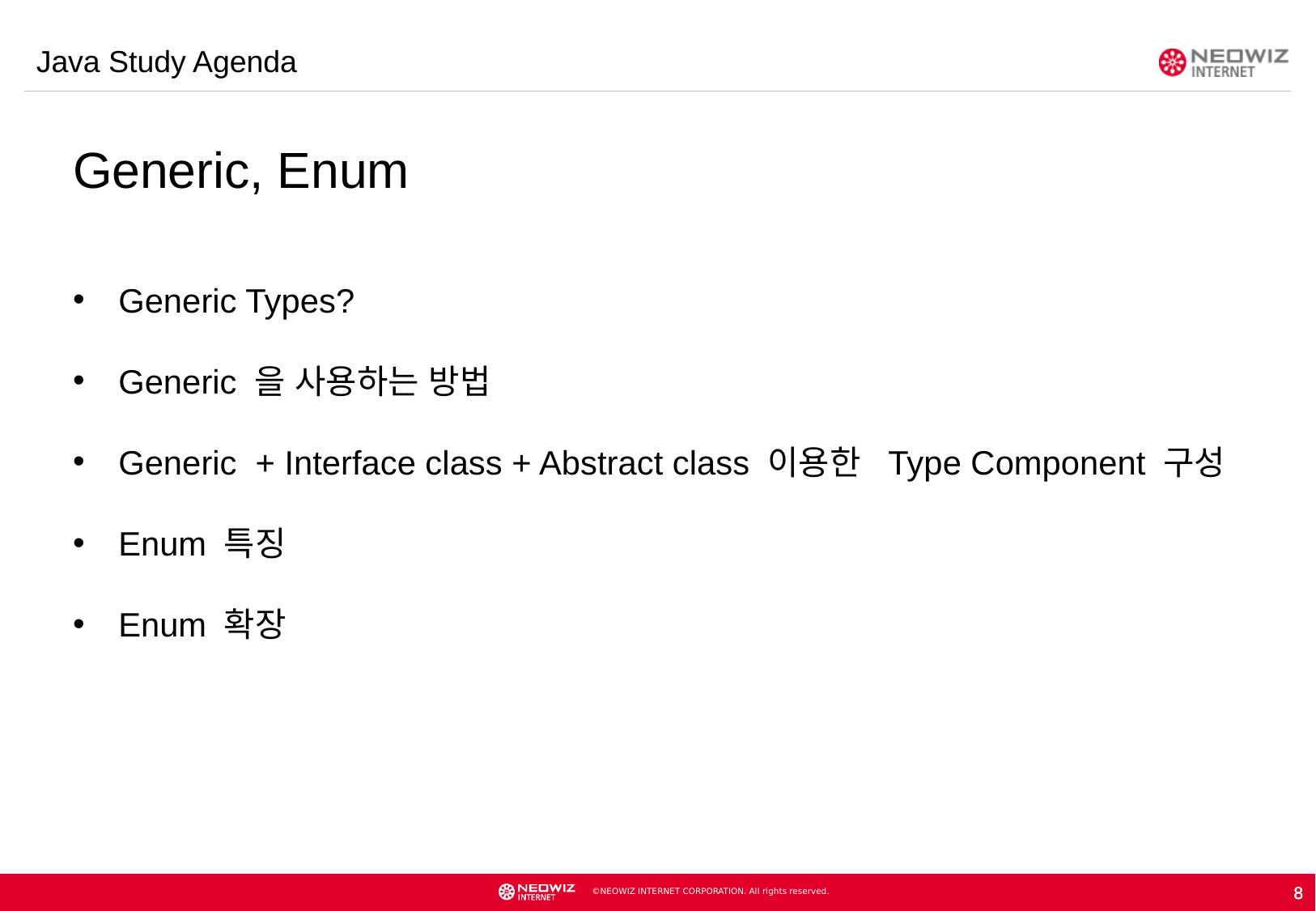

Java Study Agenda

Generic, Enum

Generic Types?

Generic 을 사용하는 방법

Generic  + Interface class + Abstract class 이용한  Type Component 구성

Enum 특징

Enum 확장

8
8
8
8